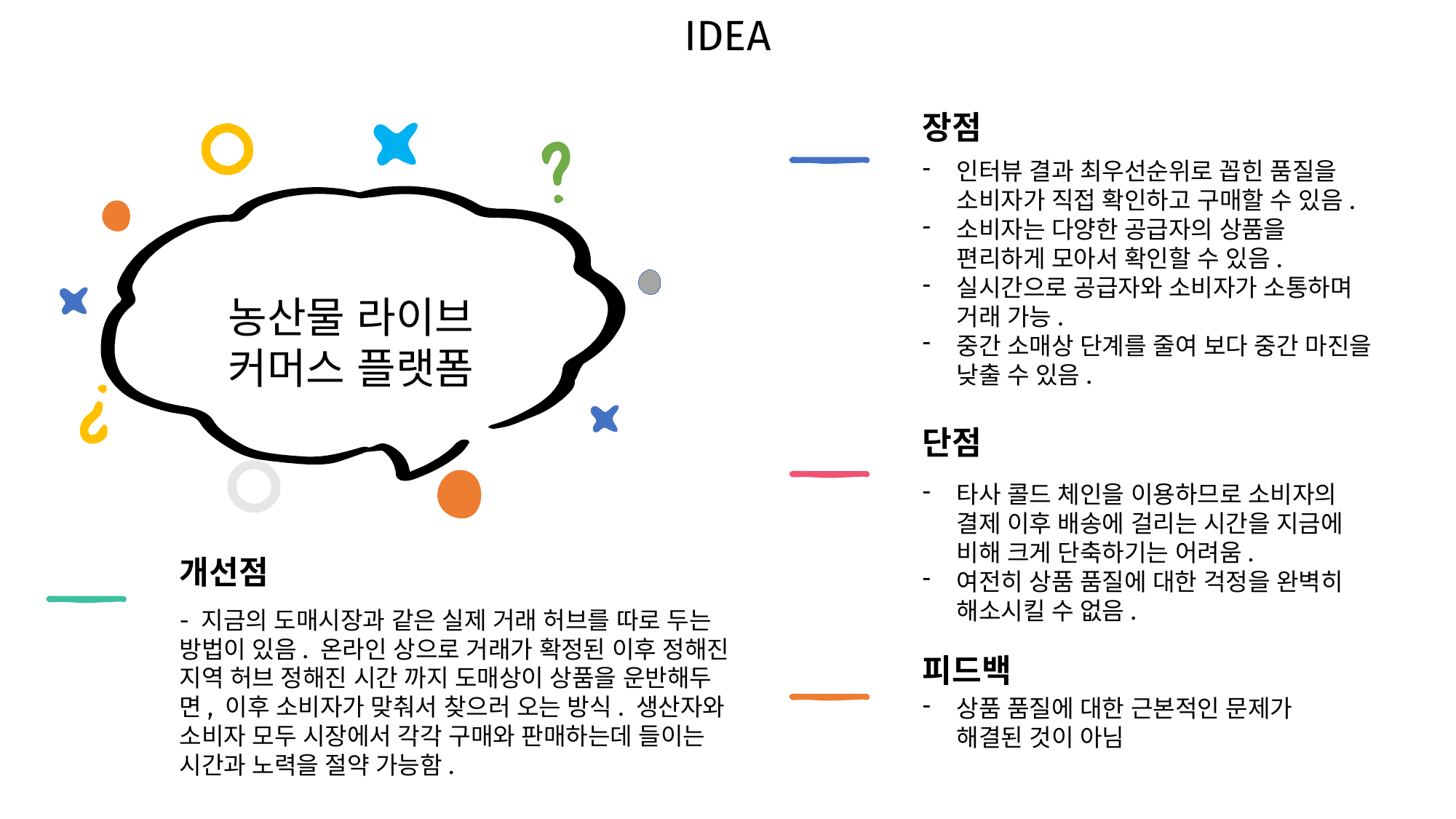

# IDEA
장점

인터뷰 결과 최우선순위로 꼽힌 품질을 소비자가 직접 확인하고 구매할 수 있음.
소비자는 다양한 공급자의 상품을 편리하게 모아서 확인할 수 있음.
실시간으로 공급자와 소비자가 소통하며 거래 가능.
중간 소매상 단계를 줄여 보다 중간 마진을 낮출 수 있음.

농산물 라이브 커머스 플랫폼

단점

타사 콜드 체인을 이용하므로 소비자의 결제 이후 배송에 걸리는 시간을 지금에 비해 크게 단축하기는 어려움.
여전히 상품 품질에 대한 걱정을 완벽히 해소시킬 수 없음.
개선점

- 지금의 도매시장과 같은 실제 거래 허브를 따로 두는 방법이 있음. 온라인 상으로 거래가 확정된 이후 정해진 지역 허브 정해진 시간 까지 도매상이 상품을 운반해두면, 이후 소비자가 맞춰서 찾으러 오는 방식. 생산자와 소비자 모두 시장에서 각각 구매와 판매하는데 들이는 시간과 노력을 절약 가능함.
피드백

상품 품질에 대한 근본적인 문제가 해결된 것이 아님